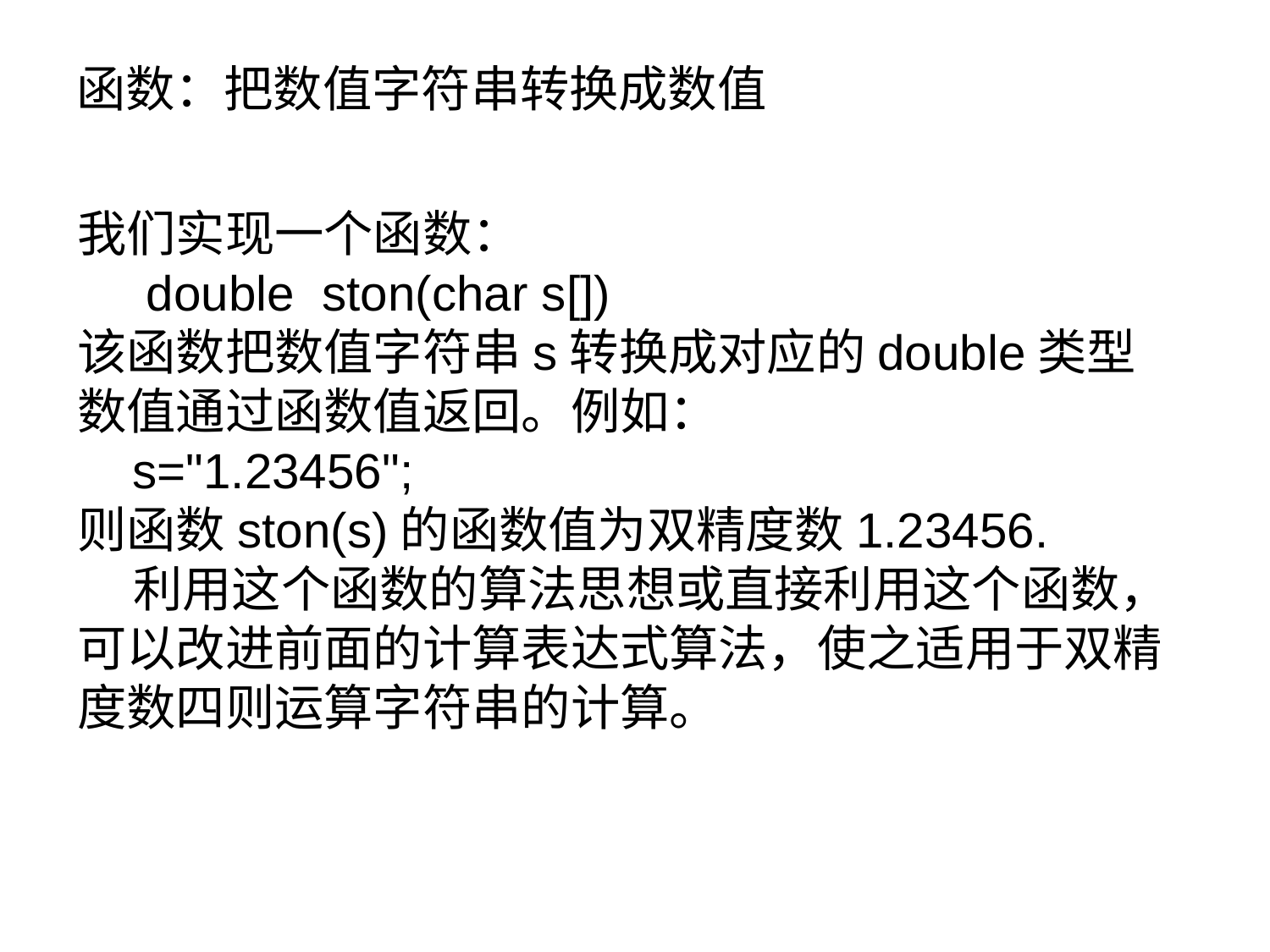

# 函数：把数值字符串转换成数值
我们实现一个函数：
     double  ston(char s[])
该函数把数值字符串s转换成对应的double类型数值通过函数值返回。例如：
    s="1.23456";
则函数ston(s)的函数值为双精度数1.23456.
    利用这个函数的算法思想或直接利用这个函数，可以改进前面的计算表达式算法，使之适用于双精度数四则运算字符串的计算。